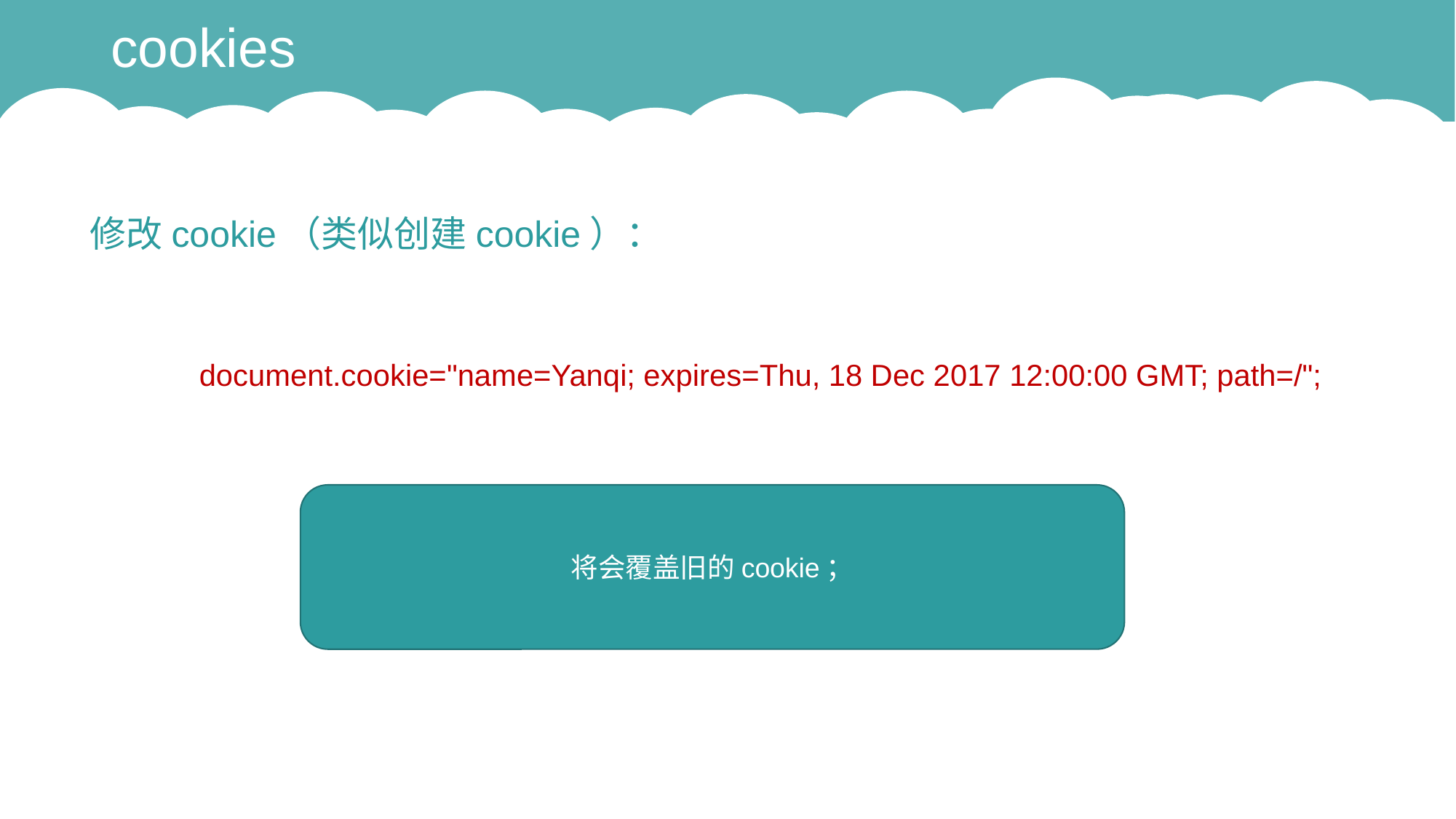

# cookies
修改cookie（类似创建cookie）：

	document.cookie="name=Yanqi; expires=Thu, 18 Dec 2017 12:00:00 GMT; path=/";

将会覆盖旧的cookie；